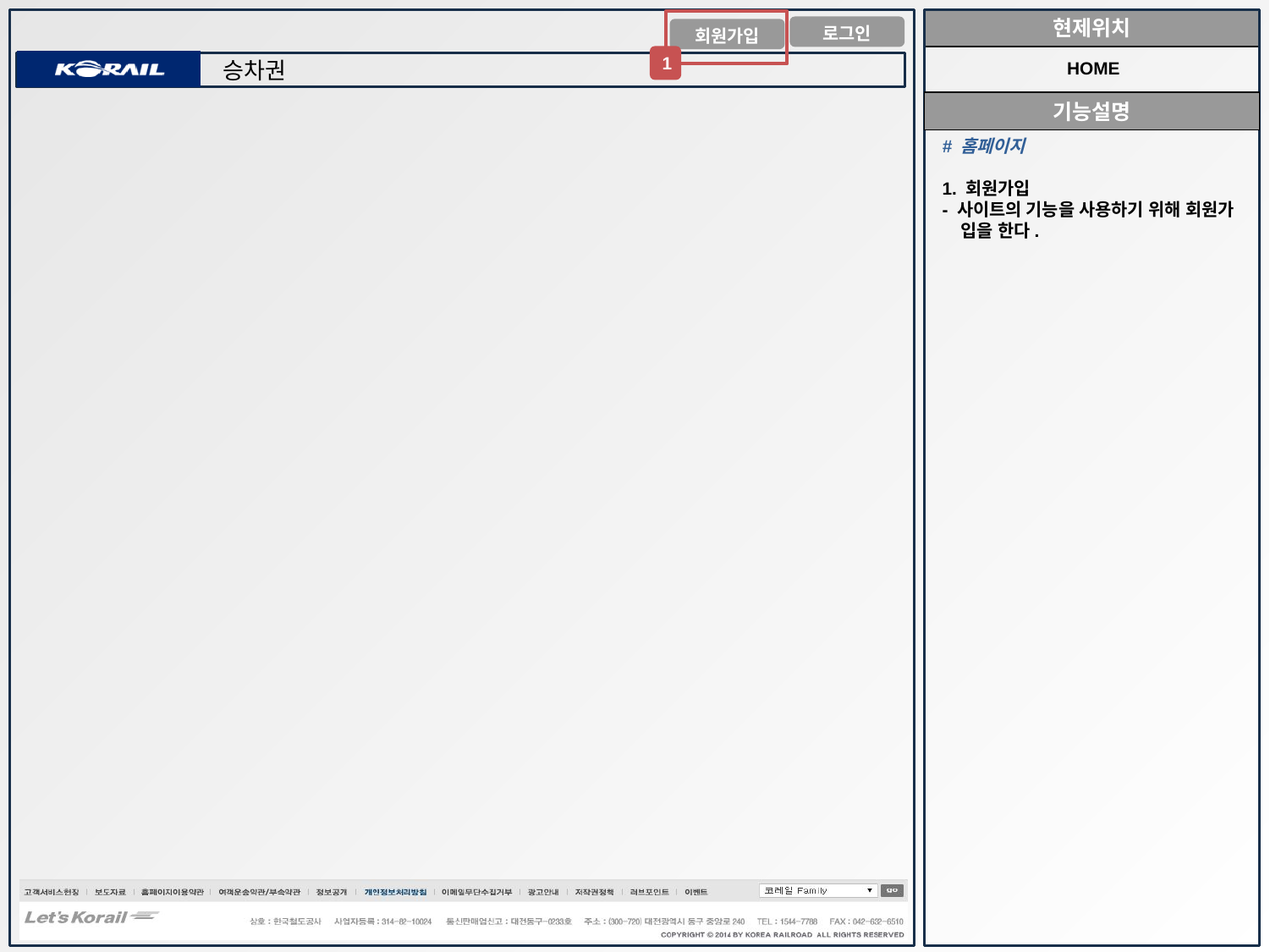

1
HOME
# 홈페이지

1. 회원가입
- 사이트의 기능을 사용하기 위해 회원가
   입을 한다.